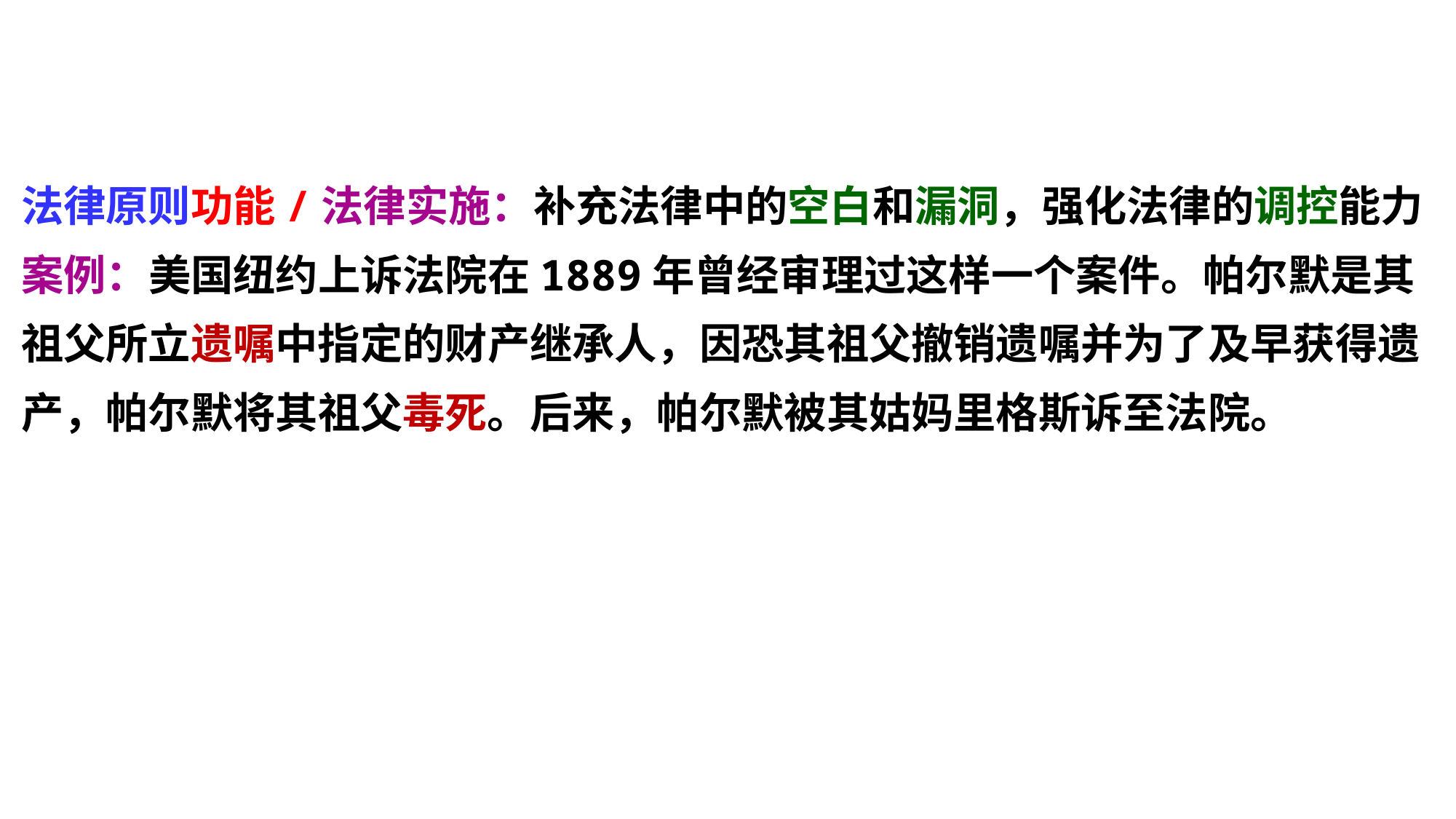

法律原则功能/法律实施：补充法律中的空白和漏洞，强化法律的调控能力
案例：美国纽约上诉法院在1889年曾经审理过这样一个案件。帕尔默是其祖父所立遗嘱中指定的财产继承人，因恐其祖父撤销遗嘱并为了及早获得遗产，帕尔默将其祖父毒死。后来，帕尔默被其姑妈里格斯诉至法院。